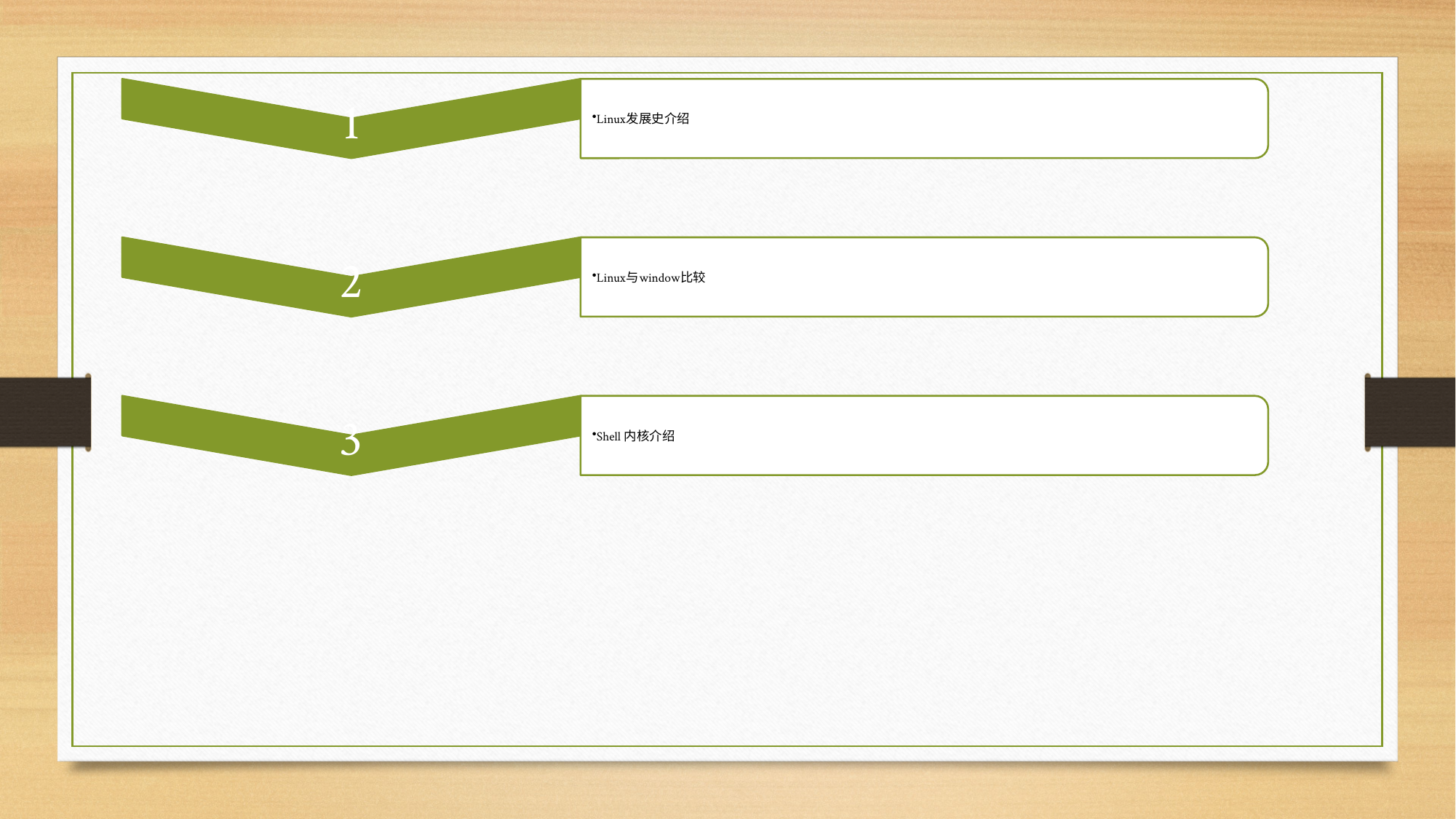

1
Linux发展史介绍
2
Linux与window比较
3
Shell 内核介绍